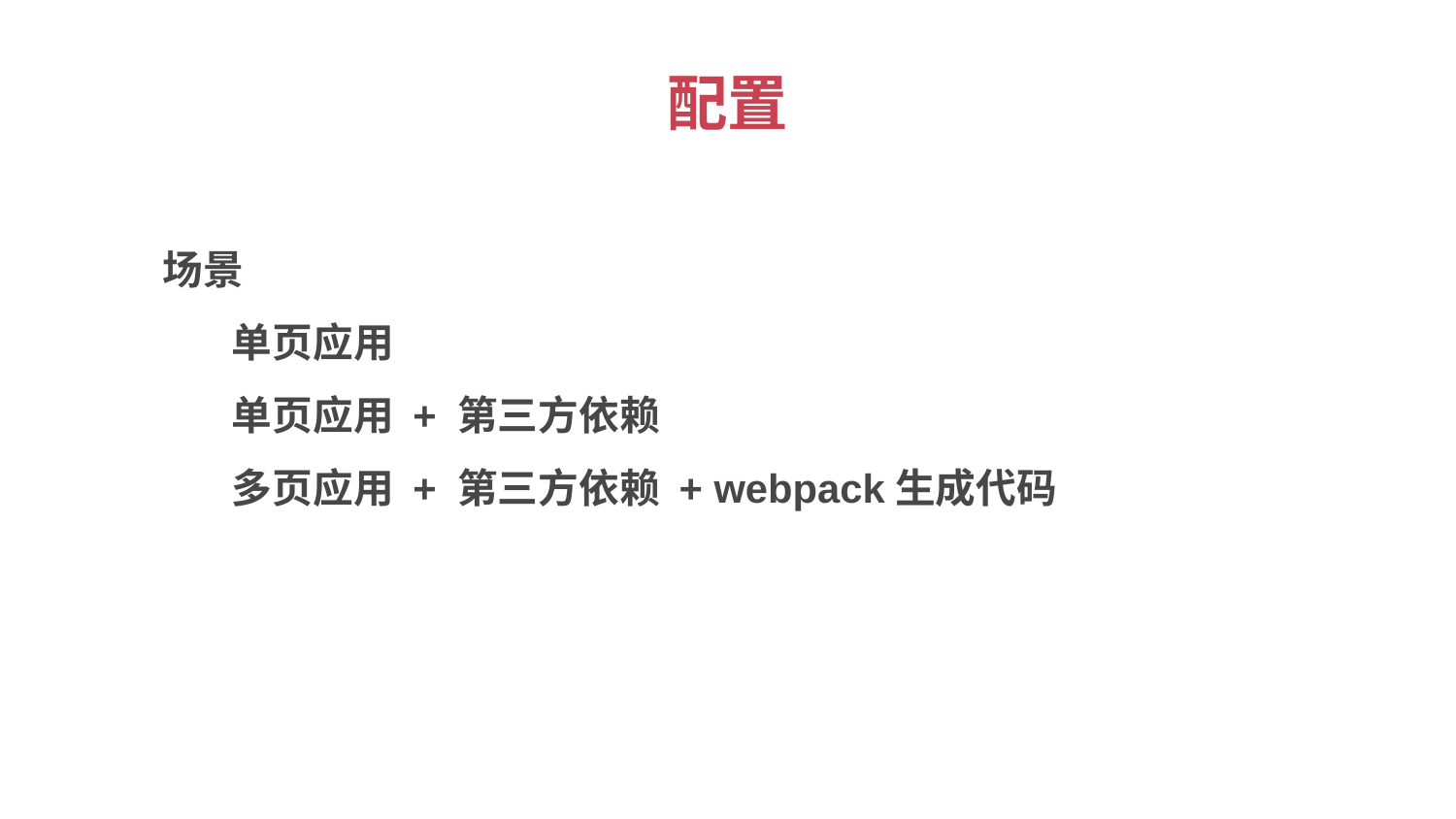

# 配置
场景
单页应用
单页应用 + 第三方依赖
多页应用 + 第三方依赖 + webpack生成代码